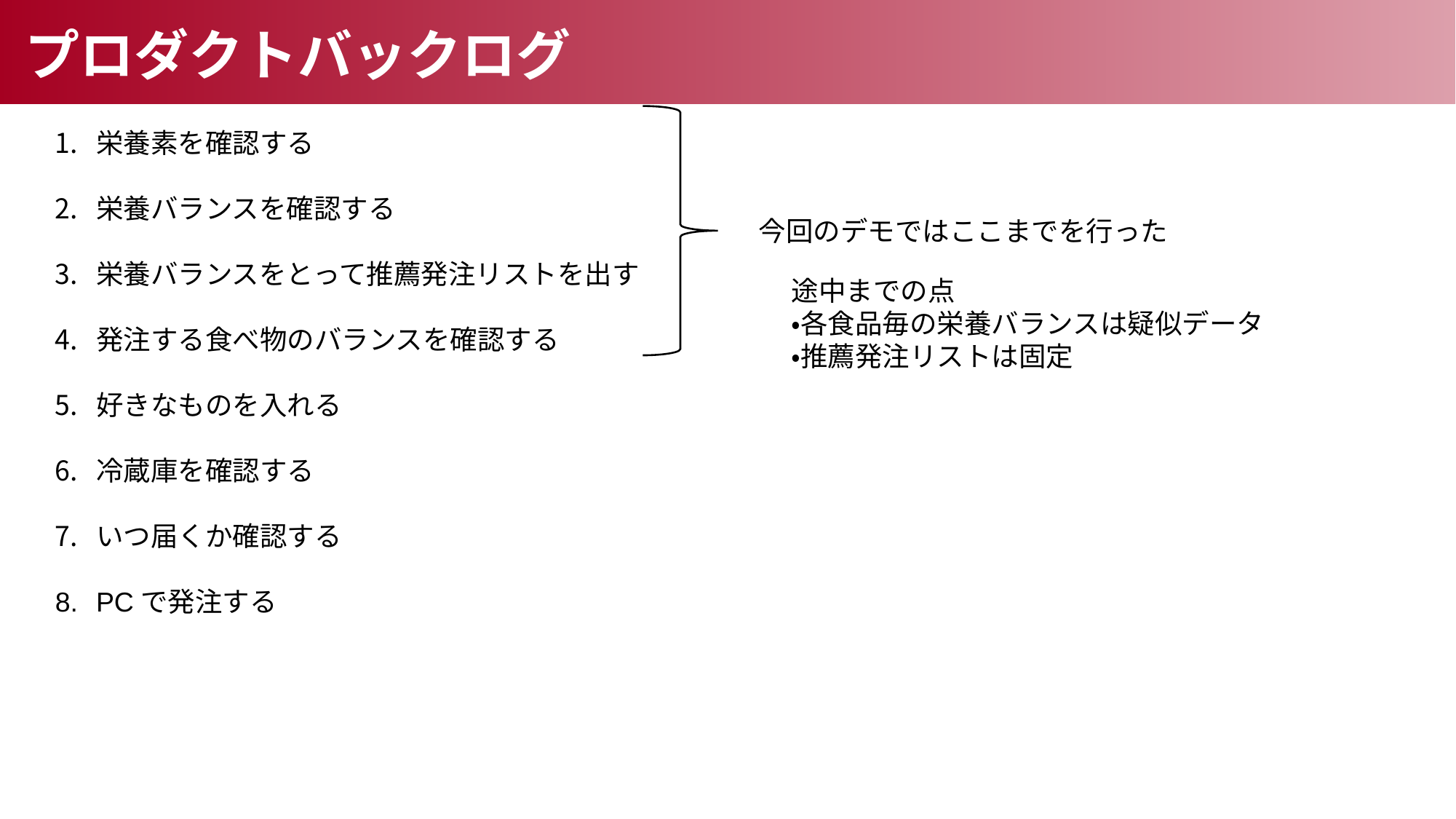

プロダクトバックログ

栄養素を確認する

栄養バランスを確認する

栄養バランスをとって推薦発注リストを出す

発注する食べ物のバランスを確認する

好きなものを入れる

冷蔵庫を確認する

いつ届くか確認する

PCで発注する

今回のデモではここまでを行った
途中までの点
・各食品毎の栄養バランスは疑似データ
・推薦発注リストは固定